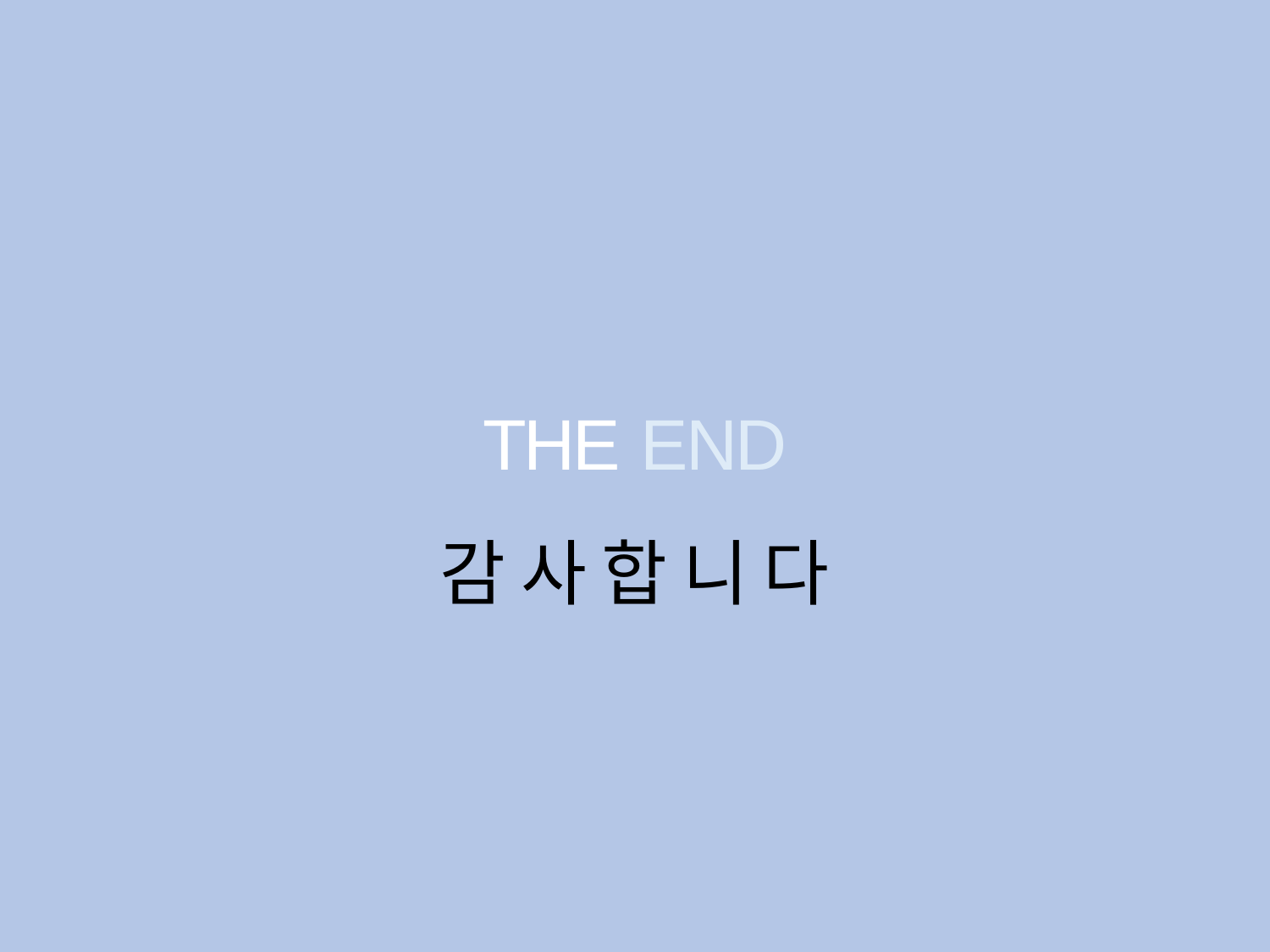

THE END
감 사 합 니 다